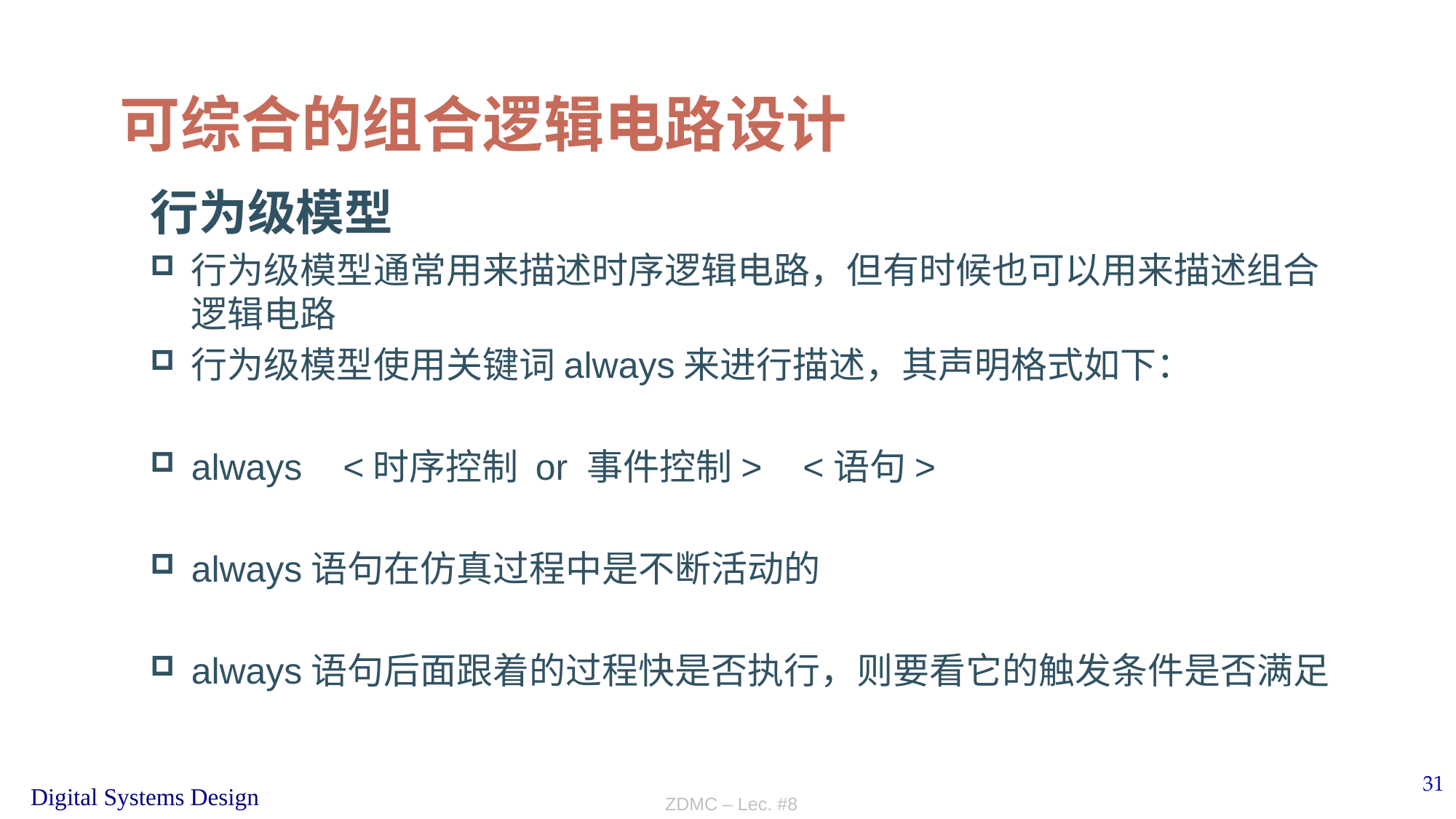

# 可综合的组合逻辑电路设计
行为级模型
行为级模型通常用来描述时序逻辑电路，但有时候也可以用来描述组合逻辑电路
行为级模型使用关键词always来进行描述，其声明格式如下：

always    <时序控制 or 事件控制>    <语句>

always语句在仿真过程中是不断活动的

always语句后面跟着的过程快是否执行，则要看它的触发条件是否满足
ZDMC – Lec. #8
31